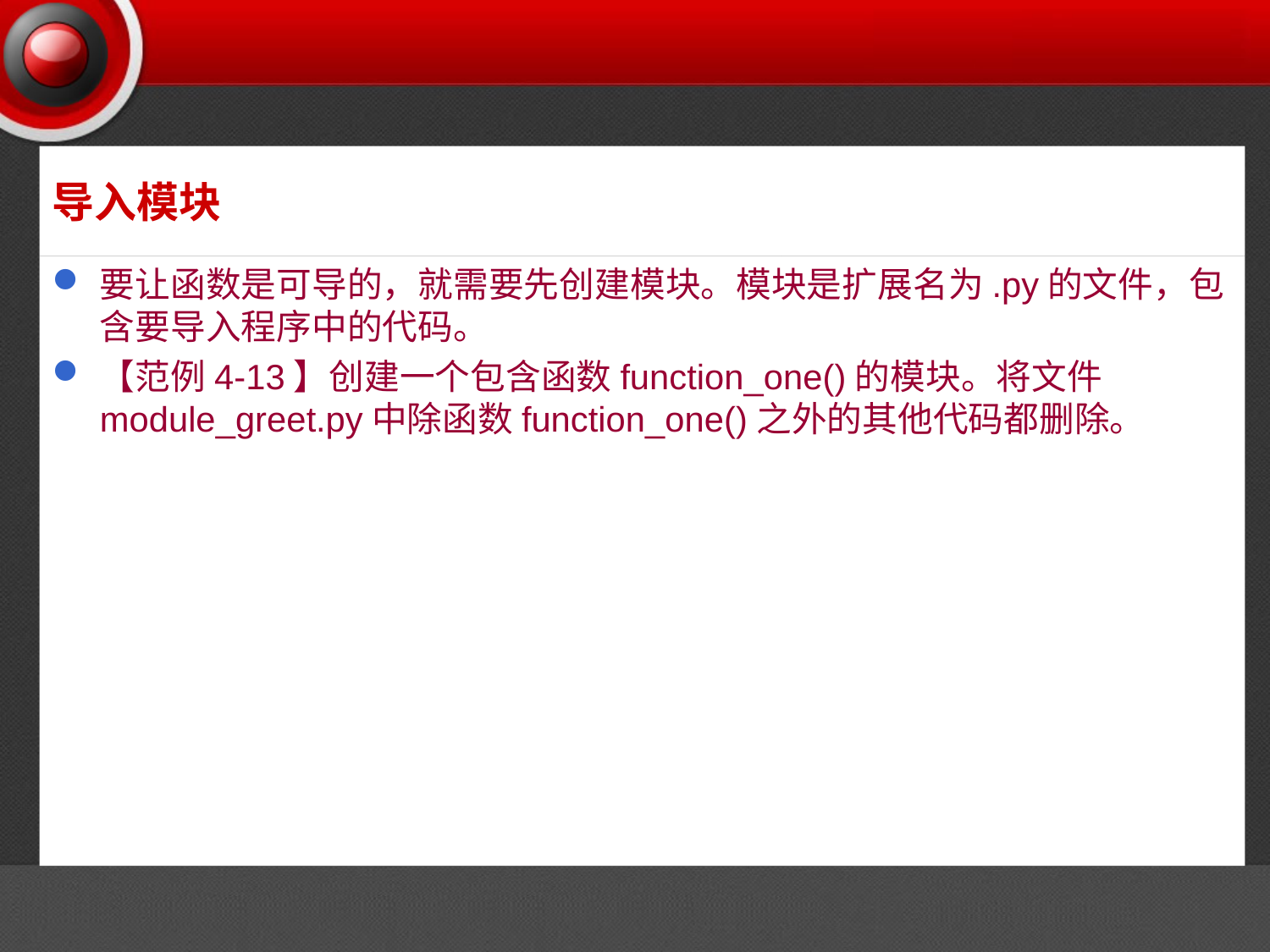

# 导入模块
要让函数是可导的，就需要先创建模块。模块是扩展名为.py的文件，包含要导入程序中的代码。
【范例4-13】创建一个包含函数function_one()的模块。将文件module_greet.py中除函数function_one()之外的其他代码都删除。